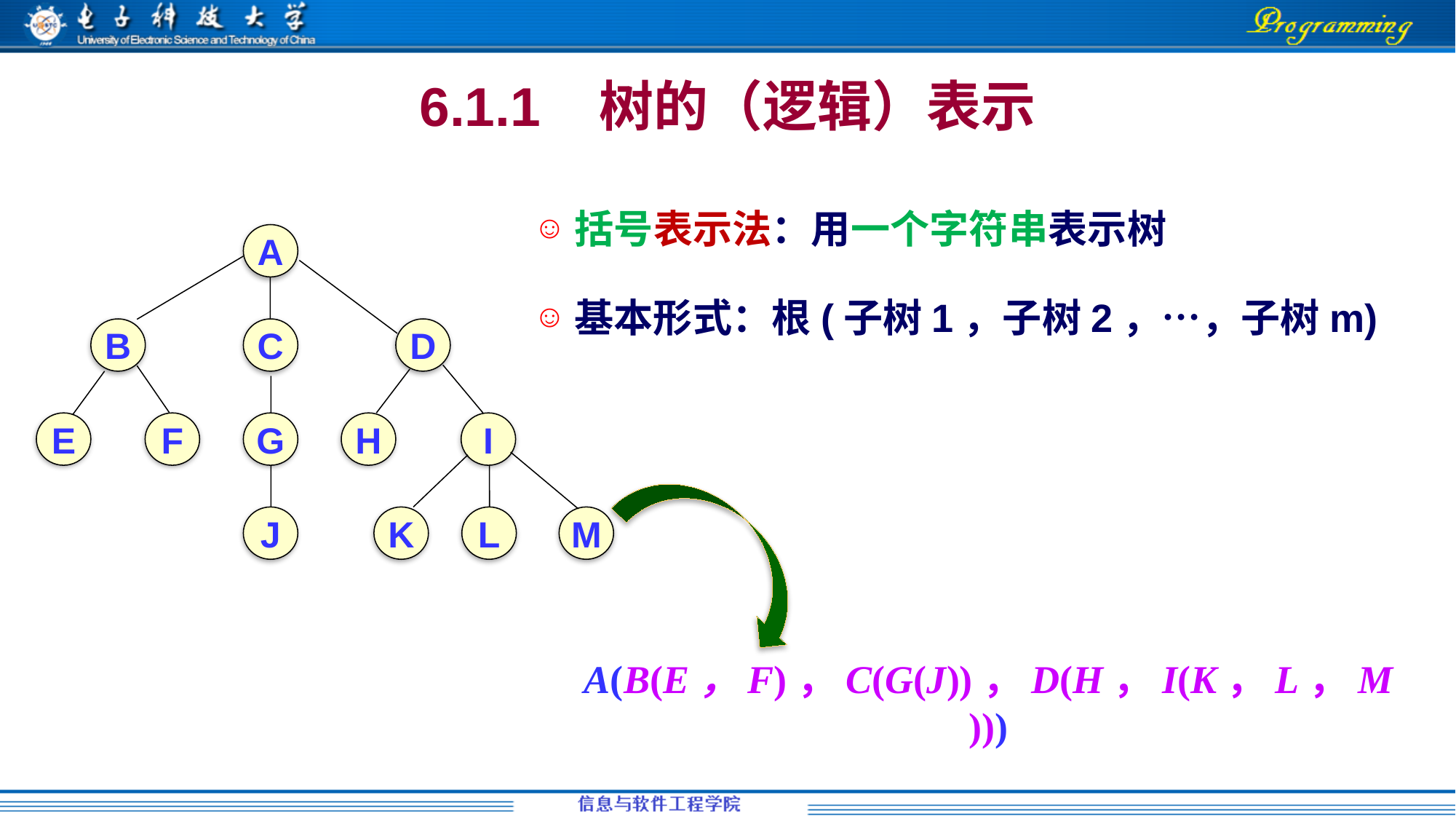

# 6.1.1   树的（逻辑）表示
括号表示法：用一个字符串表示树
基本形式：根(子树1，子树2，…，子树m)
A

B
C
D

E
F
G
H
I

J
K
L
M

A(B(E，F)，C(G(J))，D(H，I(K，L，M)))